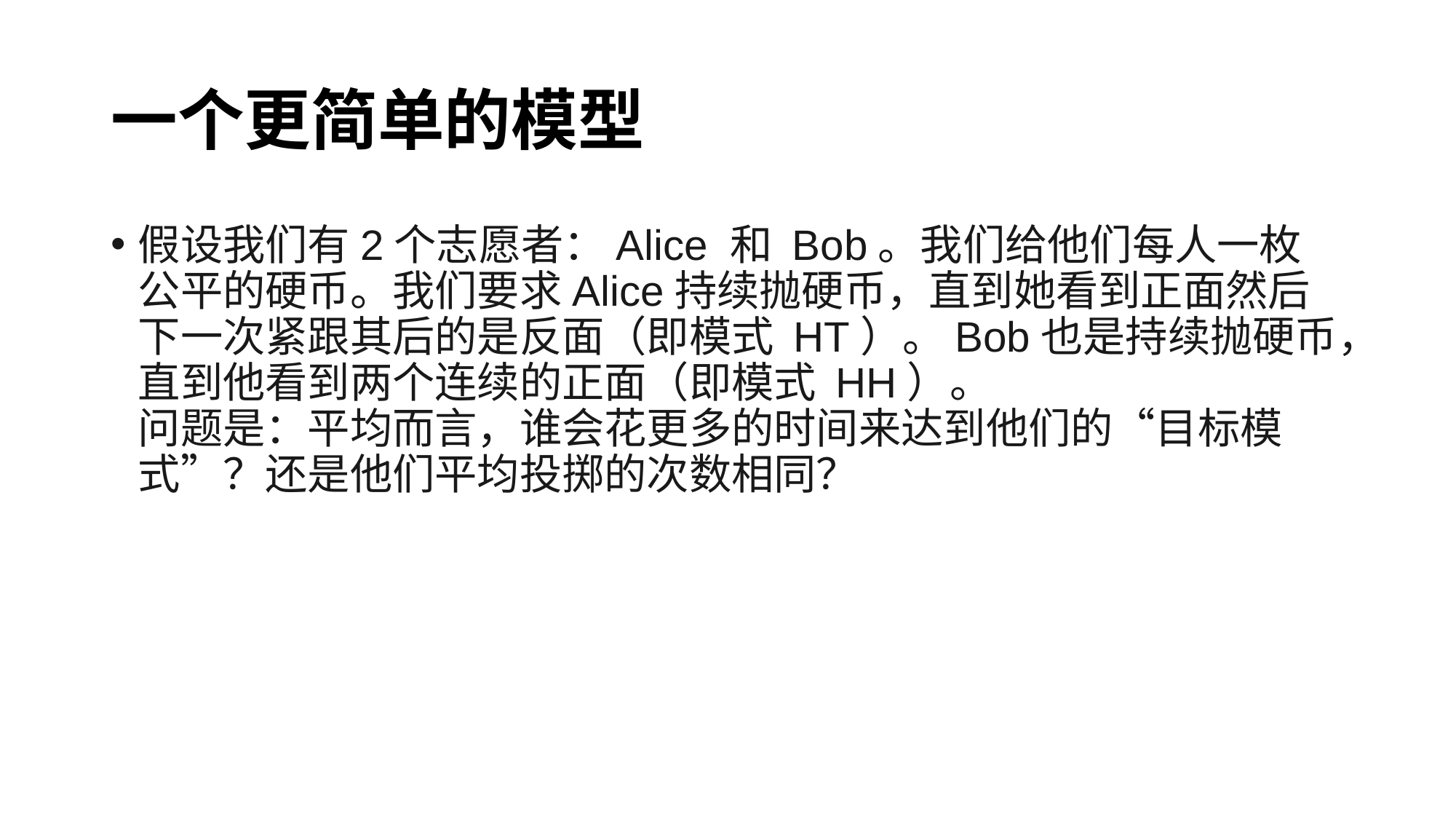

# 一个更简单的模型
假设我们有2个志愿者：Alice 和 Bob。我们给他们每人一枚公平的硬币。我们要求Alice持续抛硬币，直到她看到正面然后下一次紧跟其后的是反面（即模式 HT）。Bob也是持续抛硬币，直到他看到两个连续的正面（即模式 HH）。
问题是：平均而言，谁会花更多的时间来达到他们的“目标模式”？还是他们平均投掷的次数相同？